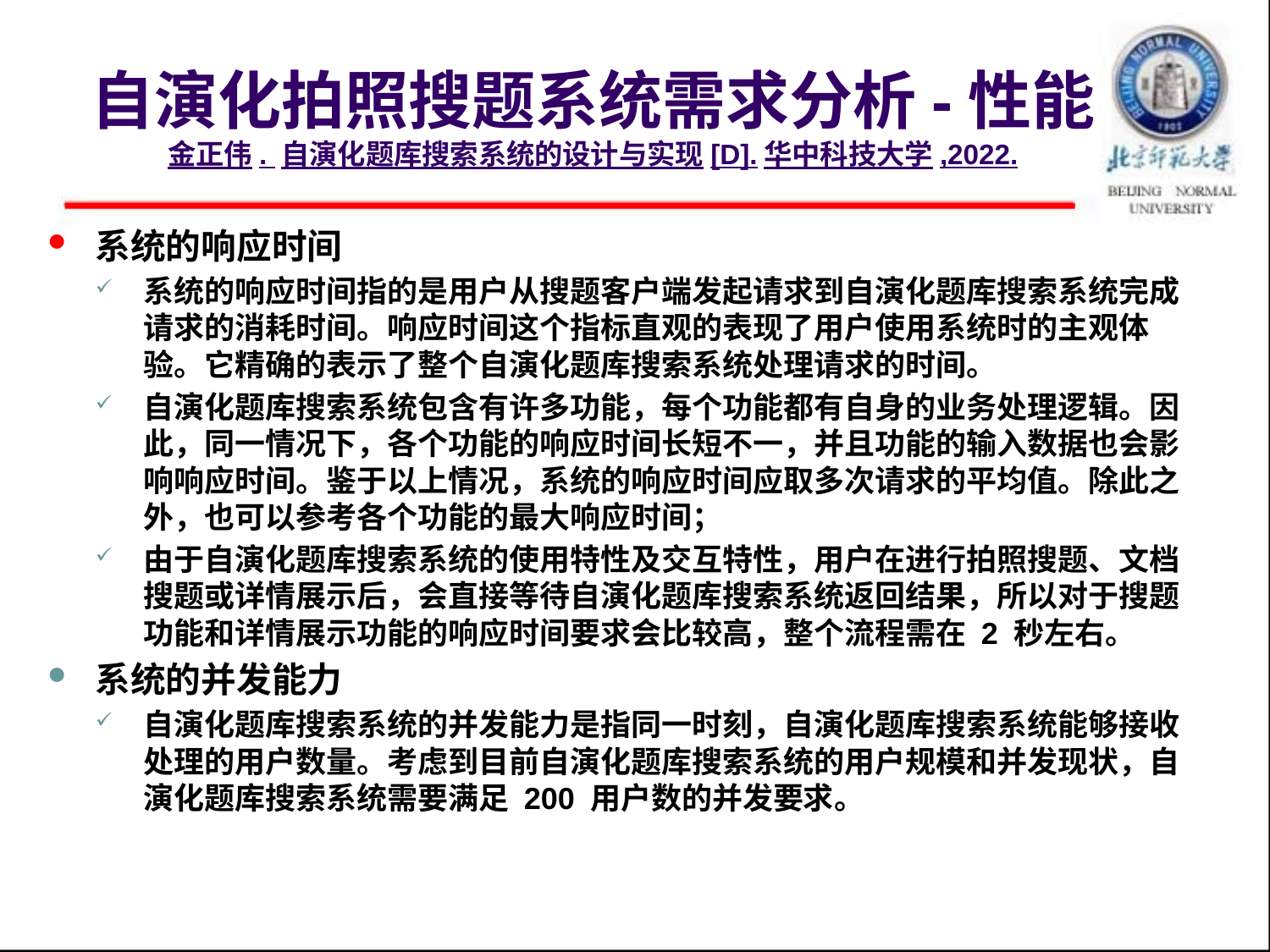

# 自演化拍照搜题系统需求分析-性能 金正伟. 自演化题库搜索系统的设计与实现[D].华中科技大学,2022.
系统的响应时间
系统的响应时间指的是用户从搜题客户端发起请求到自演化题库搜索系统完成请求的消耗时间。响应时间这个指标直观的表现了用户使用系统时的主观体验。它精确的表示了整个自演化题库搜索系统处理请求的时间。
自演化题库搜索系统包含有许多功能，每个功能都有自身的业务处理逻辑。因此，同一情况下，各个功能的响应时间长短不一，并且功能的输入数据也会影响响应时间。鉴于以上情况，系统的响应时间应取多次请求的平均值。除此之外，也可以参考各个功能的最大响应时间；
由于自演化题库搜索系统的使用特性及交互特性，用户在进行拍照搜题、文档搜题或详情展示后，会直接等待自演化题库搜索系统返回结果，所以对于搜题功能和详情展示功能的响应时间要求会比较高，整个流程需在 2 秒左右。
系统的并发能力
自演化题库搜索系统的并发能力是指同一时刻，自演化题库搜索系统能够接收处理的用户数量。考虑到目前自演化题库搜索系统的用户规模和并发现状，自演化题库搜索系统需要满足 200 用户数的并发要求。